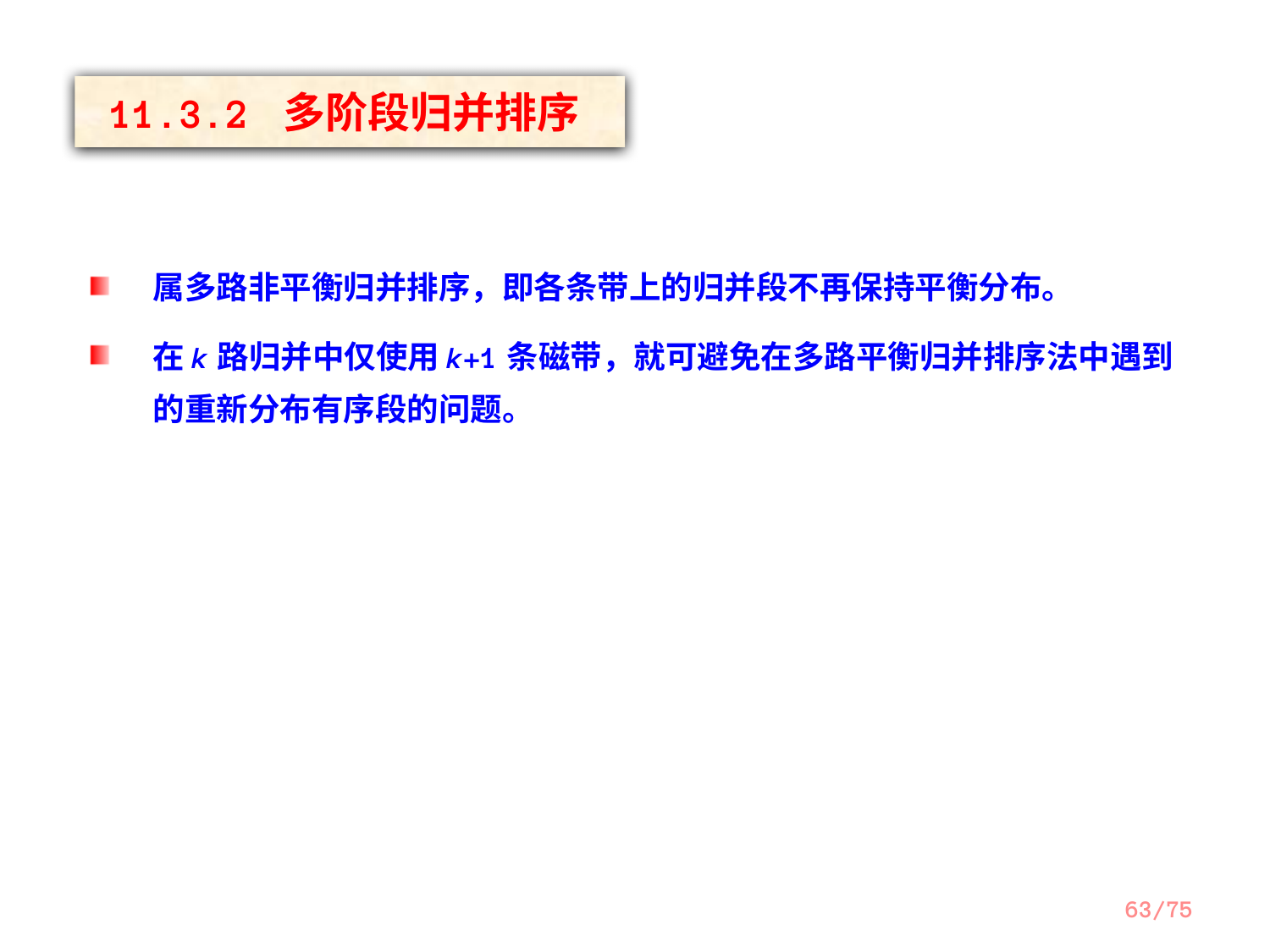

11.3.2 多阶段归并排序
属多路非平衡归并排序，即各条带上的归并段不再保持平衡分布。
在k路归并中仅使用k+1条磁带，就可避免在多路平衡归并排序法中遇到的重新分布有序段的问题。
63/75